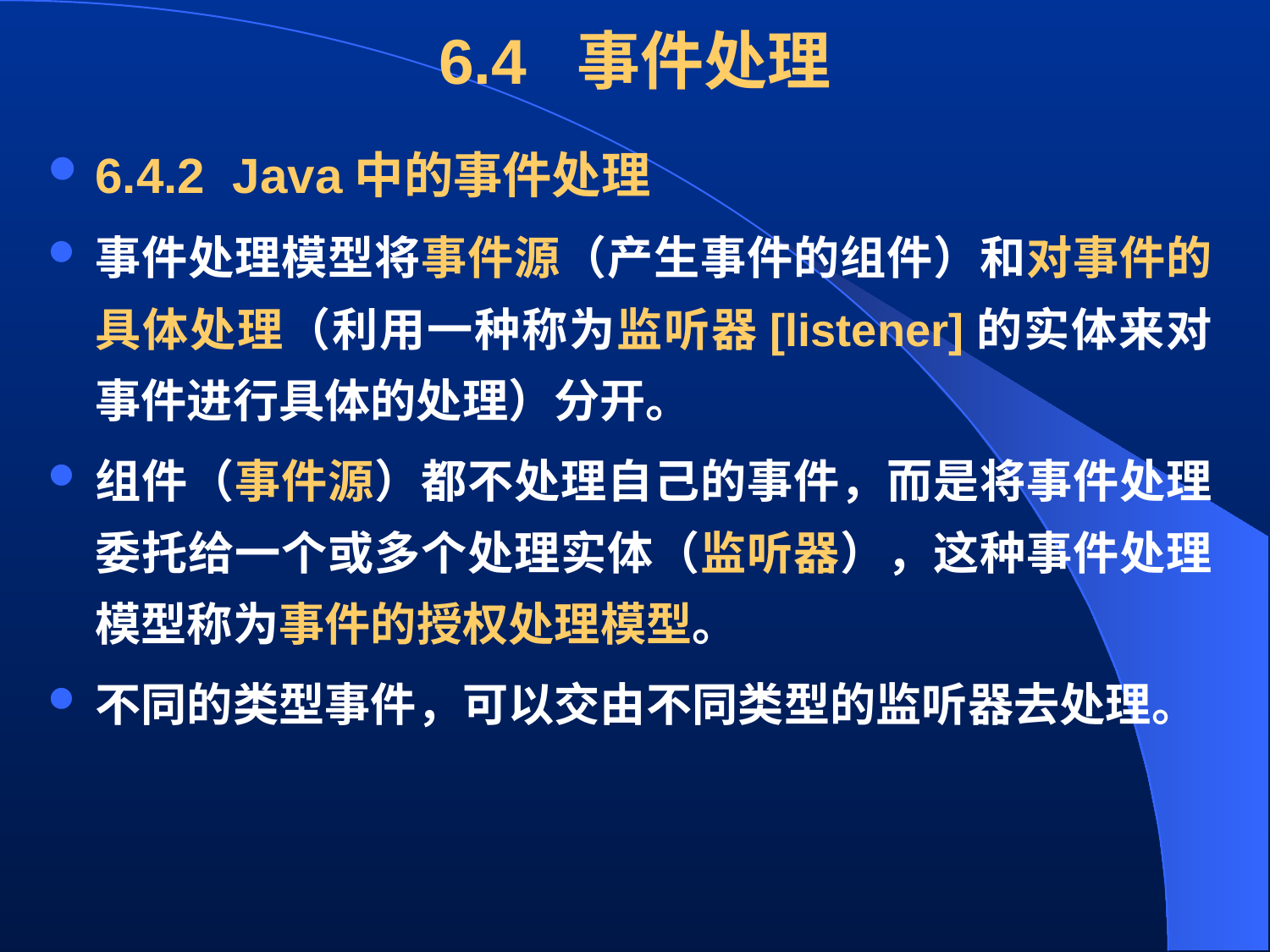

# 6.4  事件处理
6.4.2  Java中的事件处理
事件处理模型将事件源（产生事件的组件）和对事件的具体处理（利用一种称为监听器[listener]的实体来对事件进行具体的处理）分开。
组件（事件源）都不处理自己的事件，而是将事件处理委托给一个或多个处理实体（监听器），这种事件处理模型称为事件的授权处理模型。
不同的类型事件，可以交由不同类型的监听器去处理。